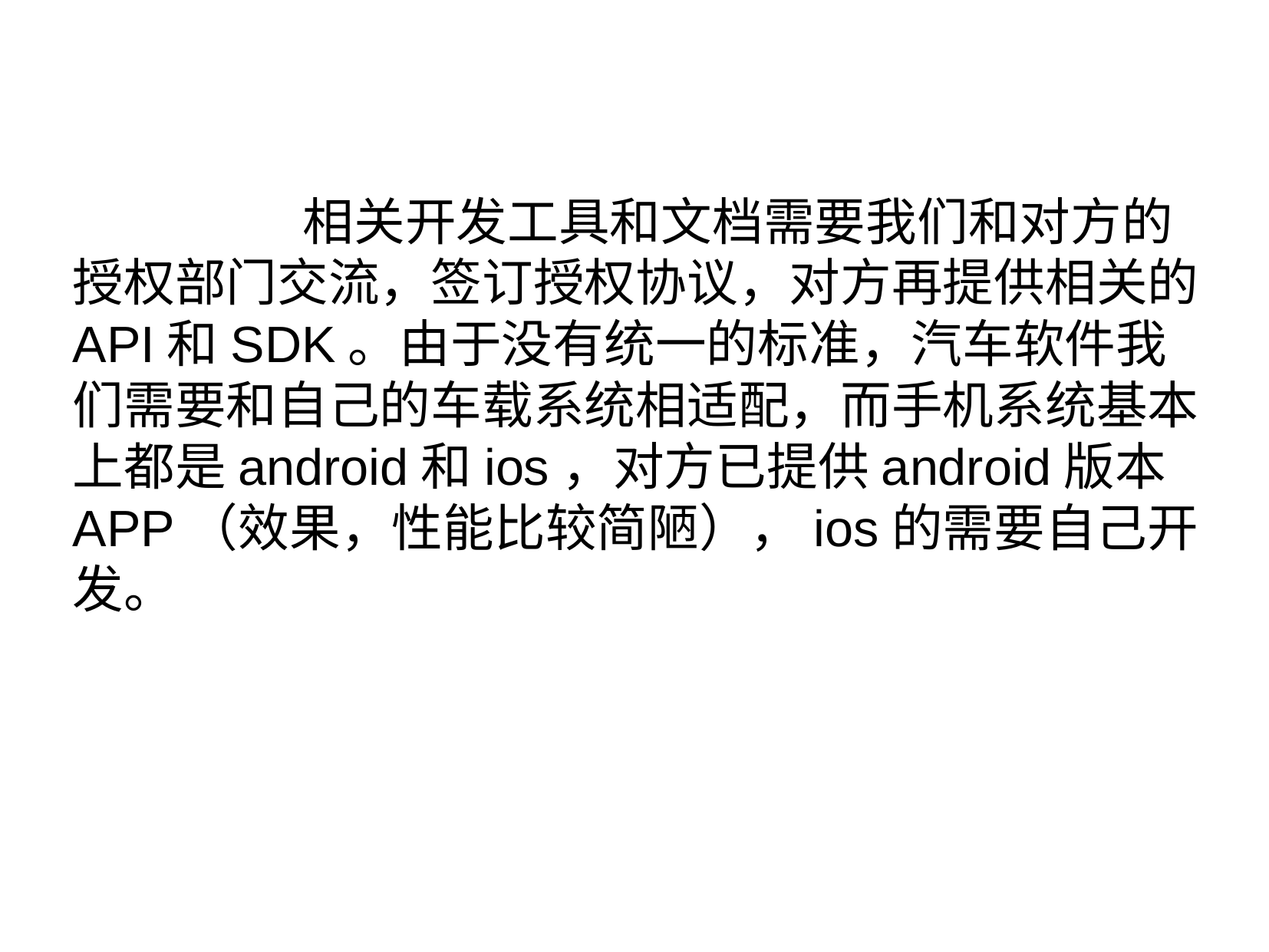

相关开发工具和文档需要我们和对方的授权部门交流，签订授权协议，对方再提供相关的API和SDK。由于没有统一的标准，汽车软件我们需要和自己的车载系统相适配，而手机系统基本上都是android和ios，对方已提供android版本APP（效果，性能比较简陋），ios的需要自己开发。